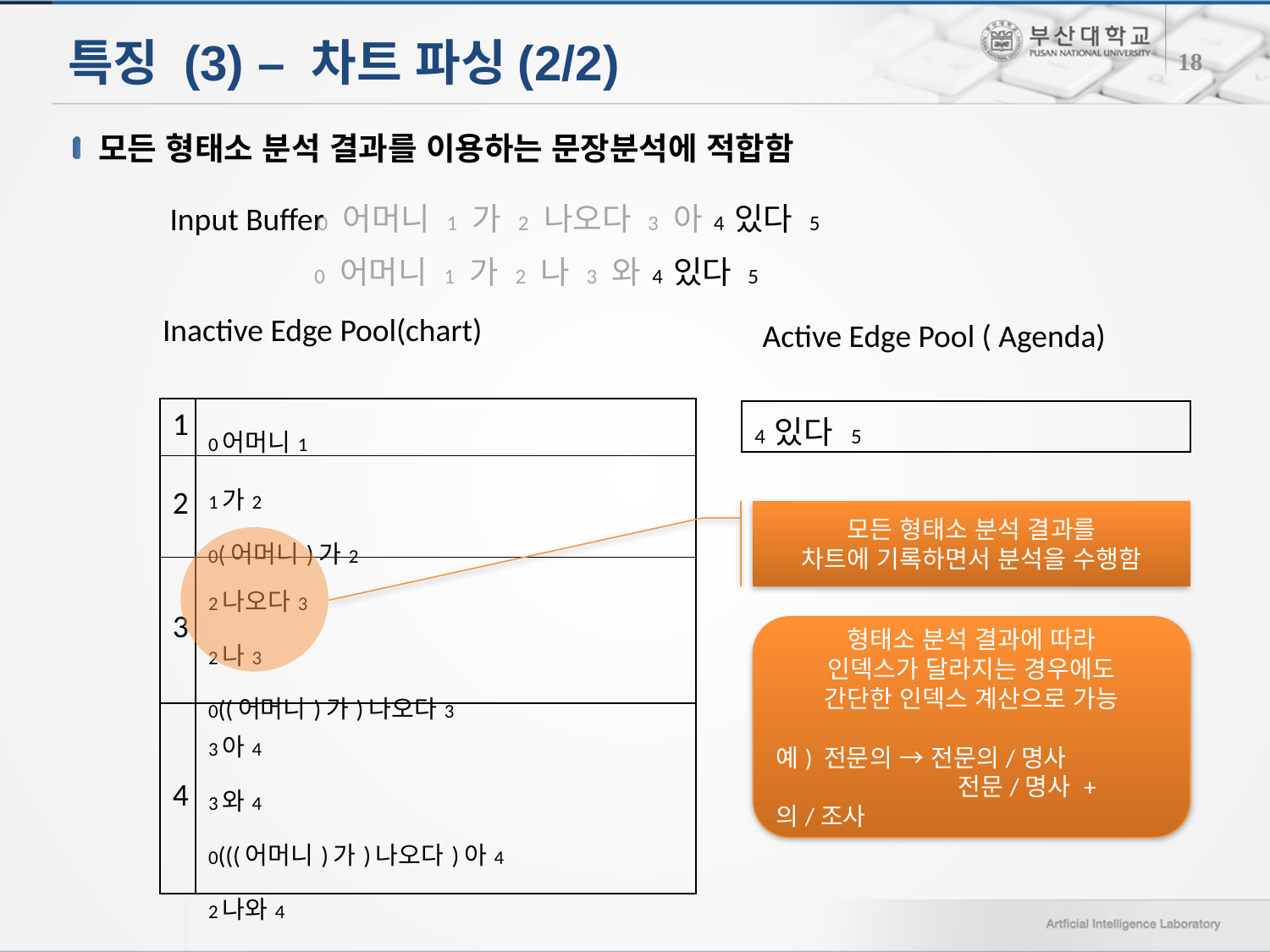

# 특징 (3) – 차트 파싱(2/2)
18
모든 형태소 분석 결과를 이용하는 문장분석에 적합함
0 어머니 1 가 2 나오다 3 아 4 있다 5
Input Buffer
0 어머니 1 가 2 나 3 와 4 있다 5
Inactive Edge Pool(chart)
Active Edge Pool ( Agenda)
| 1 | 0어머니1 |
| --- | --- |
| 2 | 1가2 0(어머니)가2 |
| 3 | 2나오다3 2나3 0((어머니)가)나오다3 |
| 4 | 3아4 3와4 0(((어머니)가)나오다)아4 2나와4 |
| 4 있다 5 |
| --- |
모든 형태소 분석 결과를
차트에 기록하면서 분석을 수행함

형태소 분석 결과에 따라
인덱스가 달라지는 경우에도
간단한 인덱스 계산으로 가능

예) 전문의 → 전문의/명사
                          전문/명사 + 의/조사